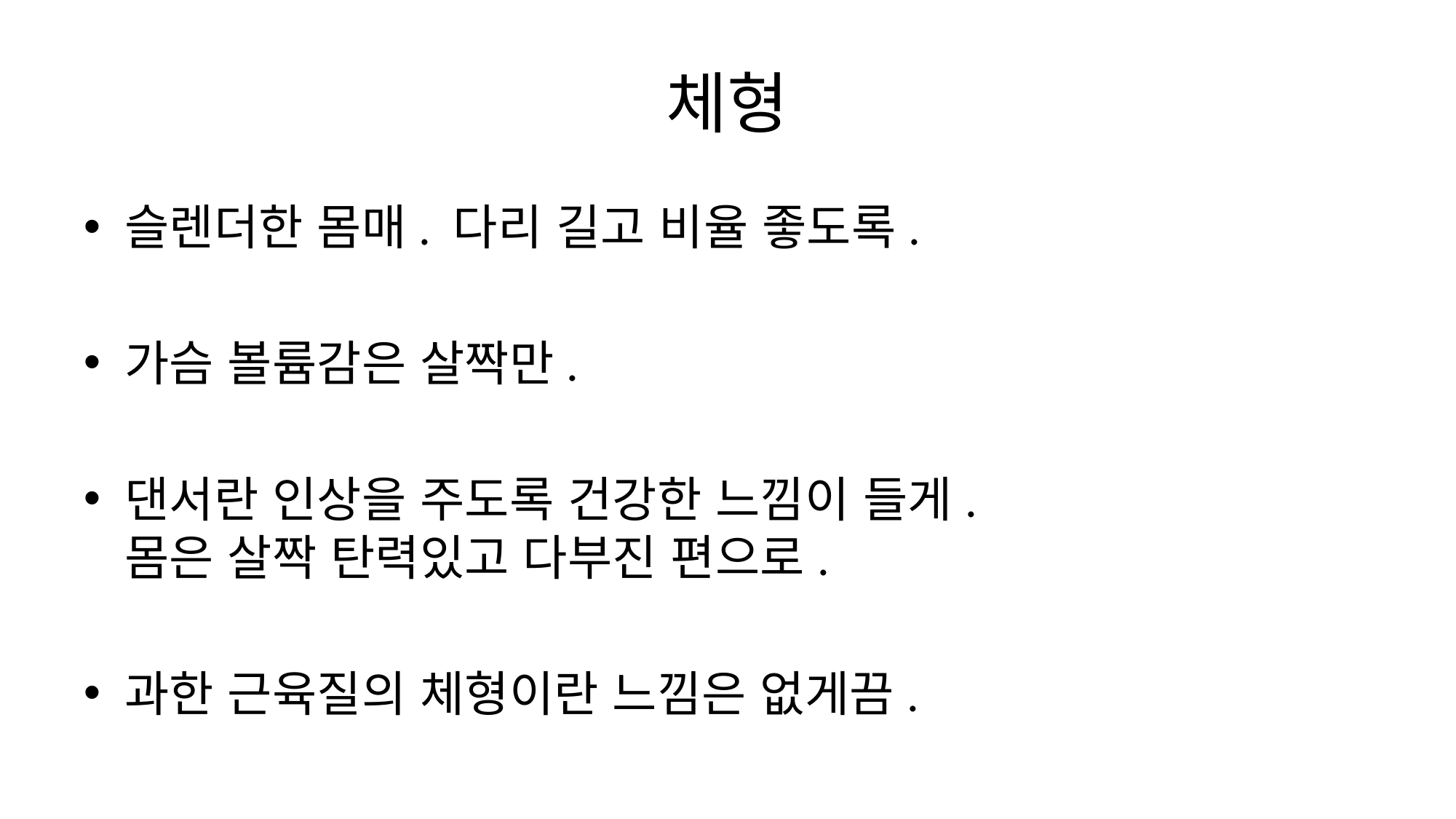

# 체형
슬렌더한 몸매. 다리 길고 비율 좋도록.

가슴 볼륨감은 살짝만.

댄서란 인상을 주도록 건강한 느낌이 들게.
몸은 살짝 탄력있고 다부진 편으로.

과한 근육질의 체형이란 느낌은 없게끔.